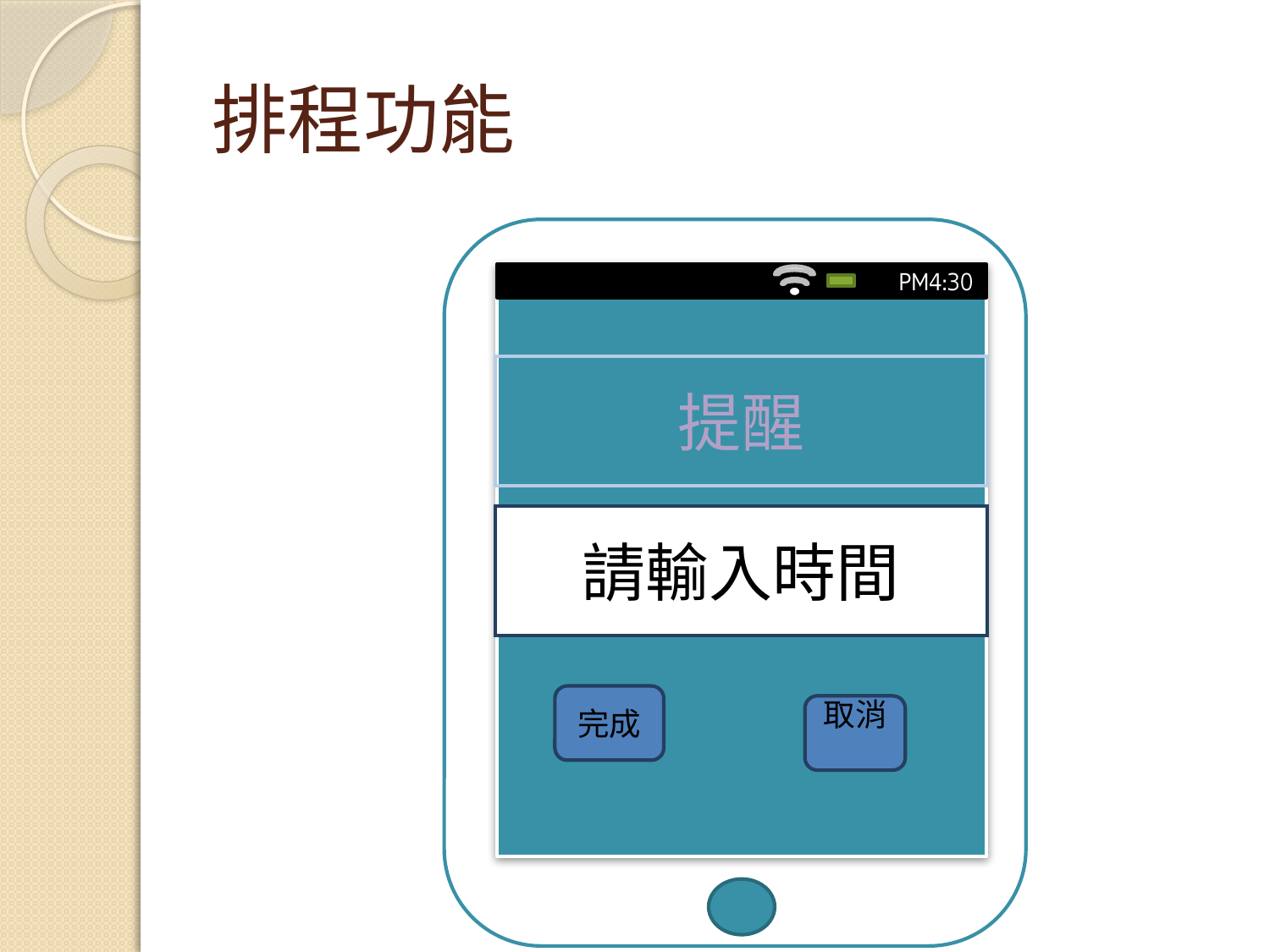

# 排程功能

PM4:30

提醒
請輸入時間
完成
取消